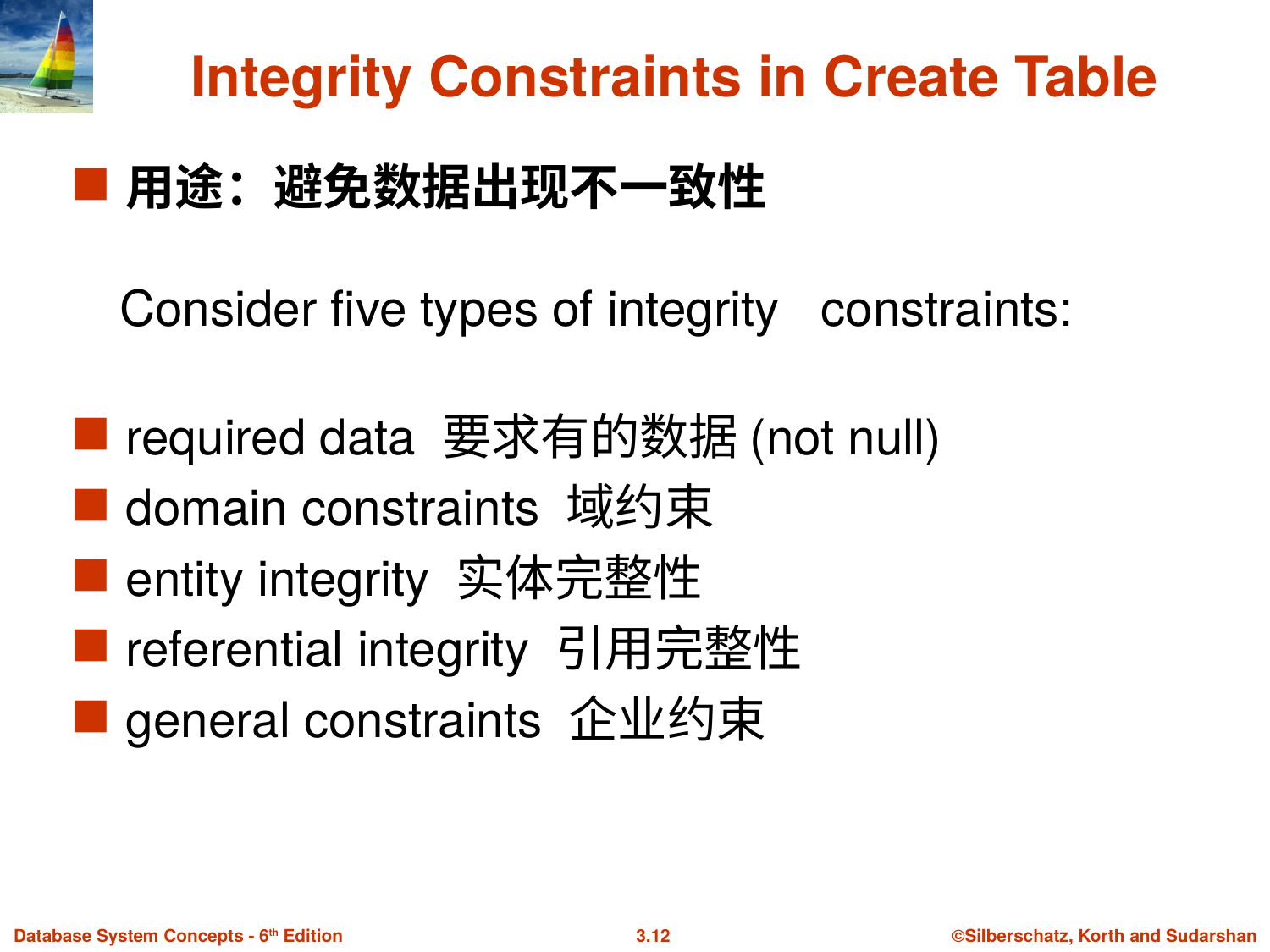

# Integrity Constraints in Create Table
用途：避免数据出现不一致性

   Consider five types of integrity   constraints:

required data 要求有的数据(not null)
domain constraints 域约束
entity integrity 实体完整性
referential integrity 引用完整性
general constraints 企业约束